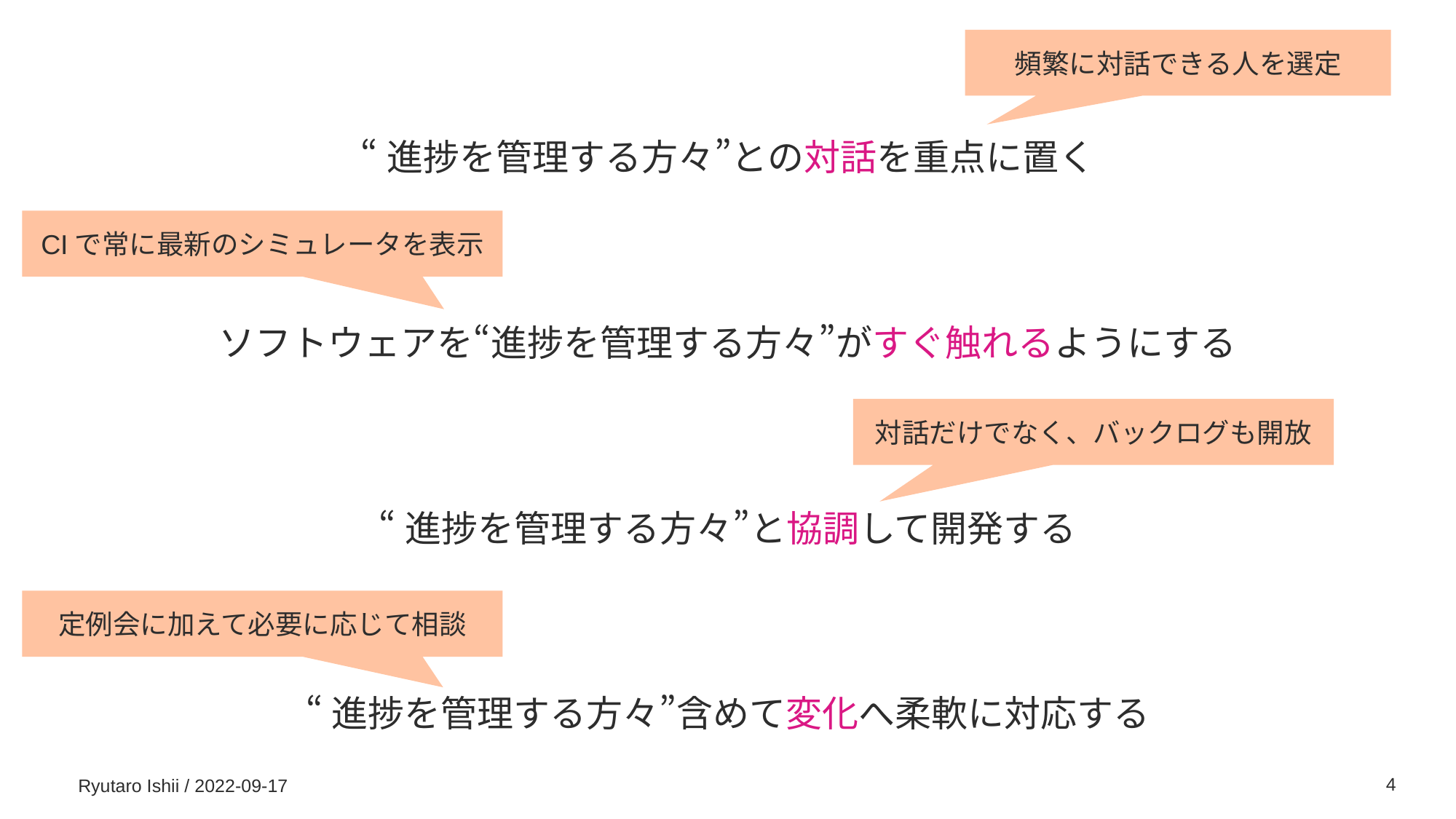

頻繁に対話できる人を選定
“進捗を管理する方々”との対話を重点に置く

ソフトウェアを“進捗を管理する方々”がすぐ触れるようにする

“進捗を管理する方々”と協調して開発する

“進捗を管理する方々”含めて変化へ柔軟に対応する
CIで常に最新のシミュレータを表示
対話だけでなく、バックログも開放
定例会に加えて必要に応じて相談